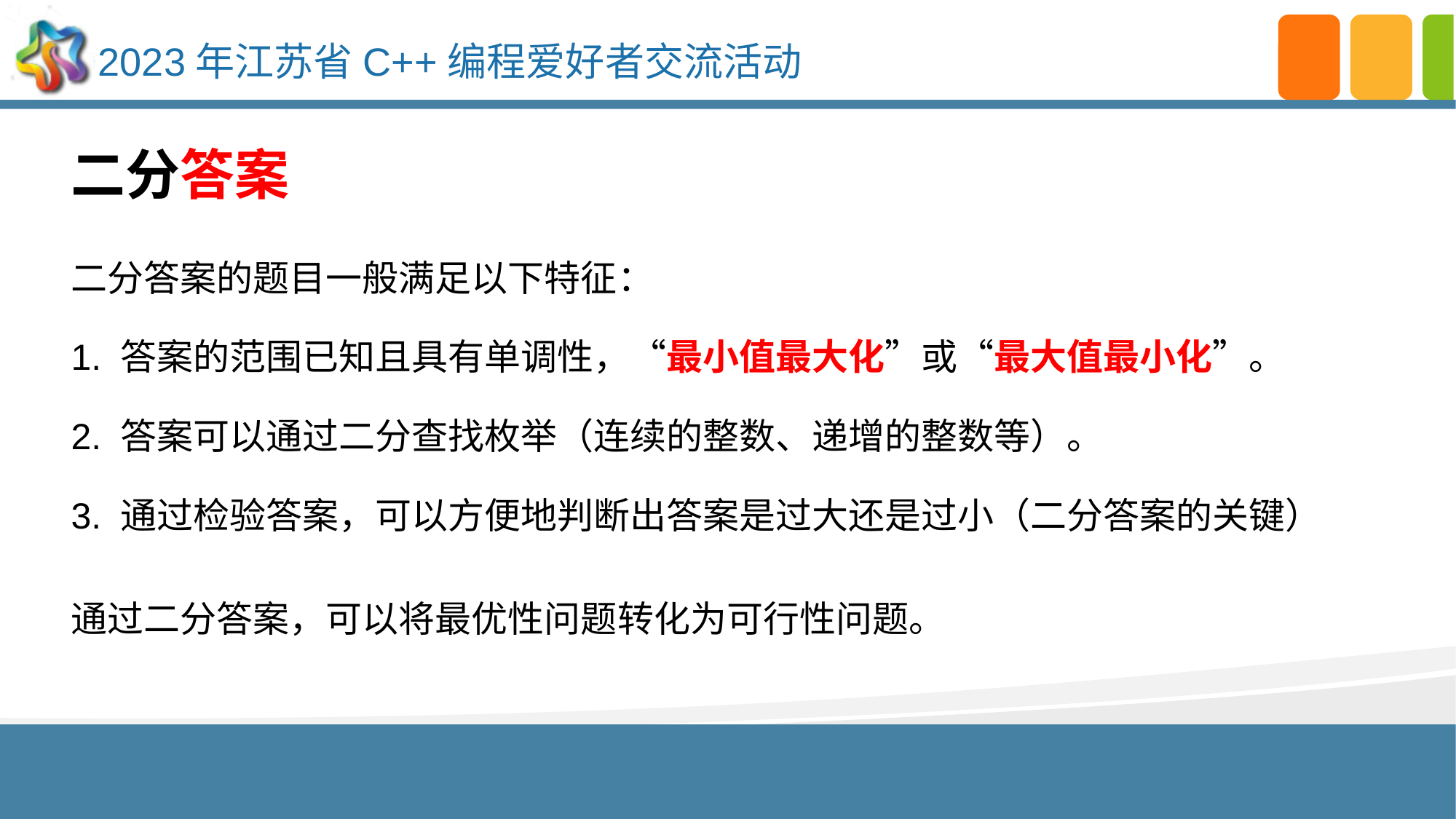

二分答案
二分答案的题目一般满足以下特征：
1. 答案的范围已知且具有单调性，“最小值最大化”或“最大值最小化”。
2. 答案可以通过二分查找枚举（连续的整数、递增的整数等）。
3. 通过检验答案，可以方便地判断出答案是过大还是过小（二分答案的关键）
通过二分答案，可以将最优性问题转化为可行性问题。